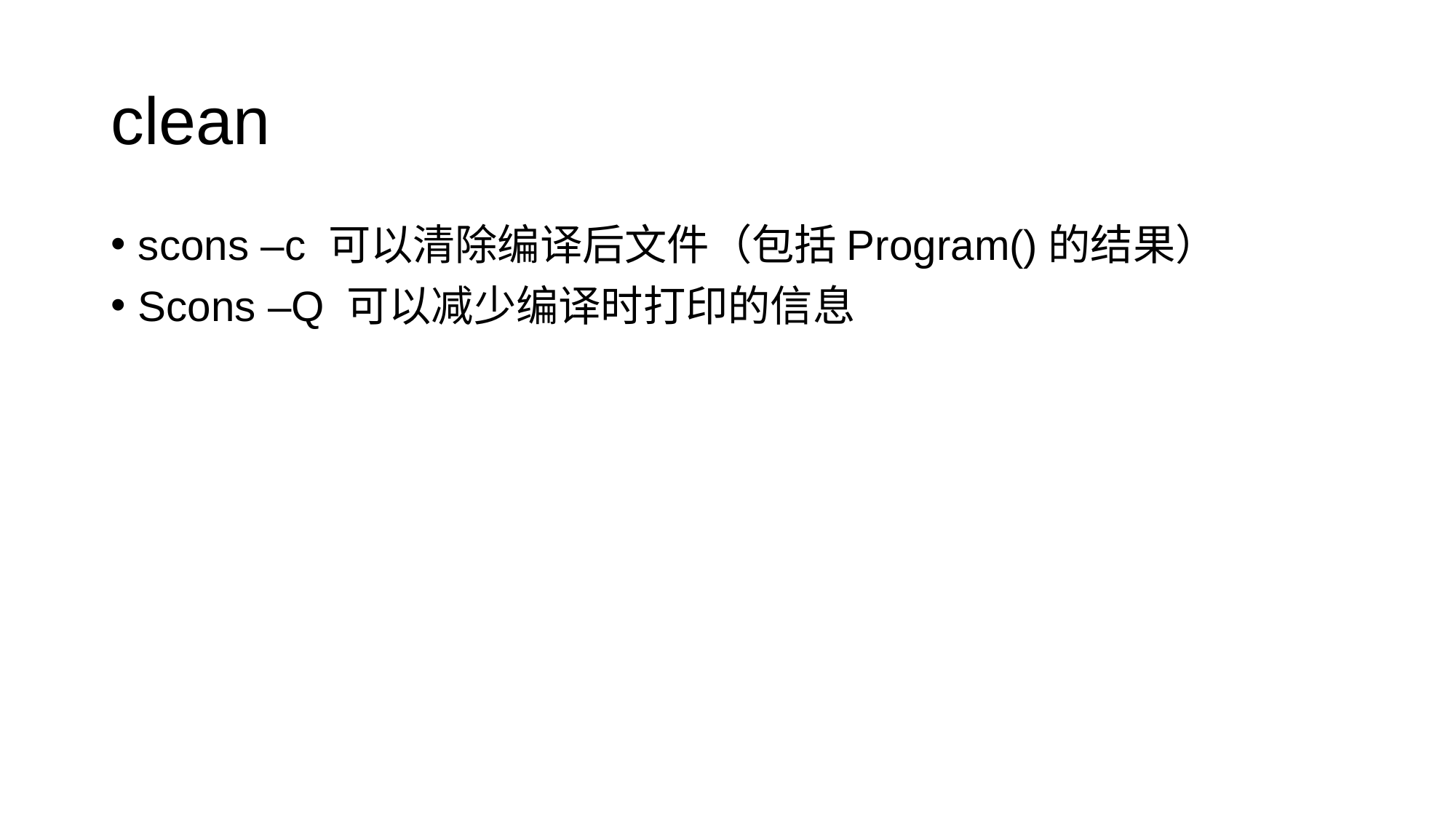

# clean
scons –c 可以清除编译后文件（包括Program()的结果）
Scons –Q 可以减少编译时打印的信息